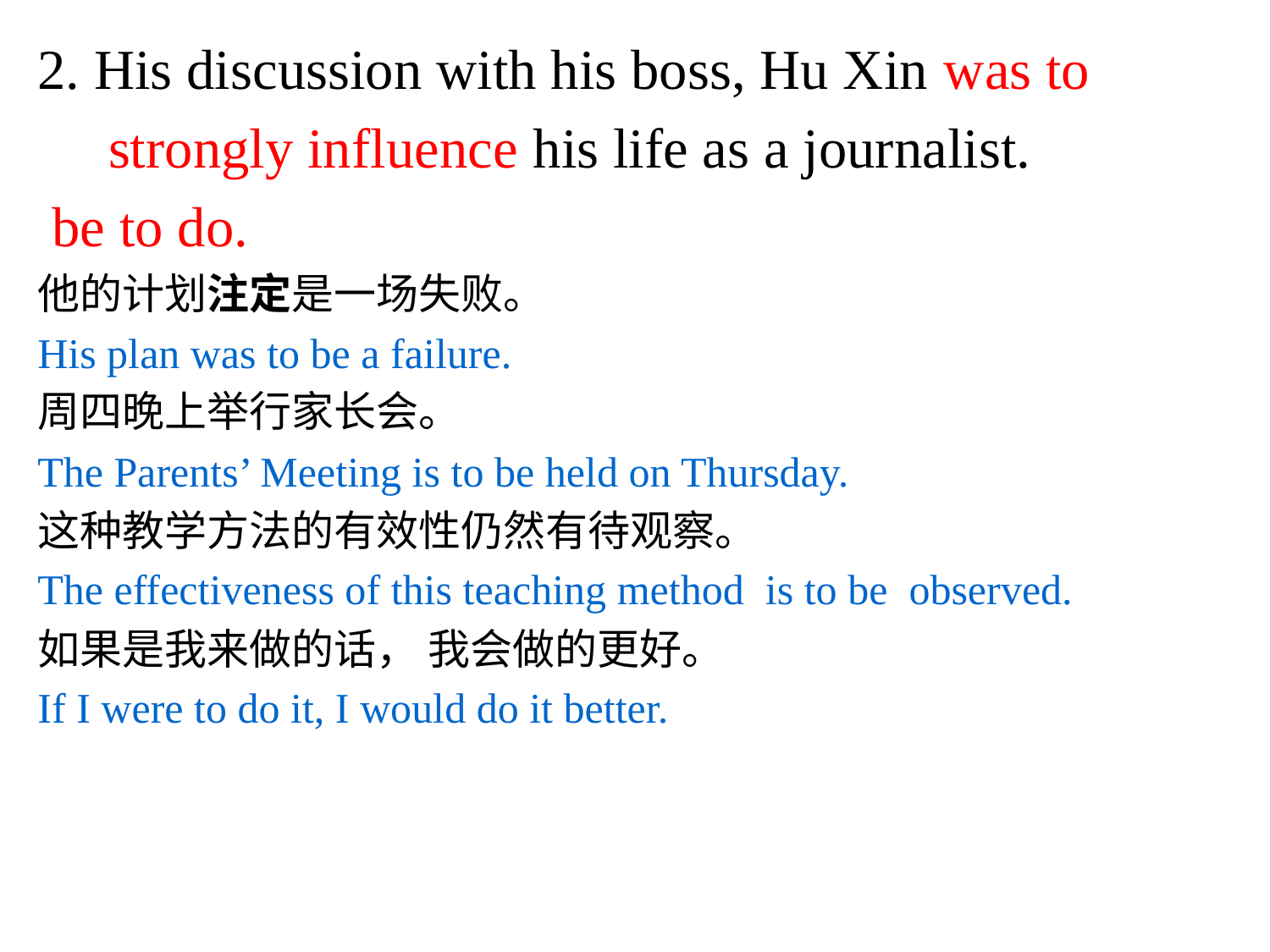

2. His discussion with his boss, Hu Xin was to
     strongly influence his life as a journalist.
 be to do.
他的计划注定是一场失败。
His plan was to be a failure.
周四晚上举行家长会。
The Parents’ Meeting is to be held on Thursday.
这种教学方法的有效性仍然有待观察。
The effectiveness of this teaching method  is to be  observed.
如果是我来做的话， 我会做的更好。
If I were to do it, I would do it better.